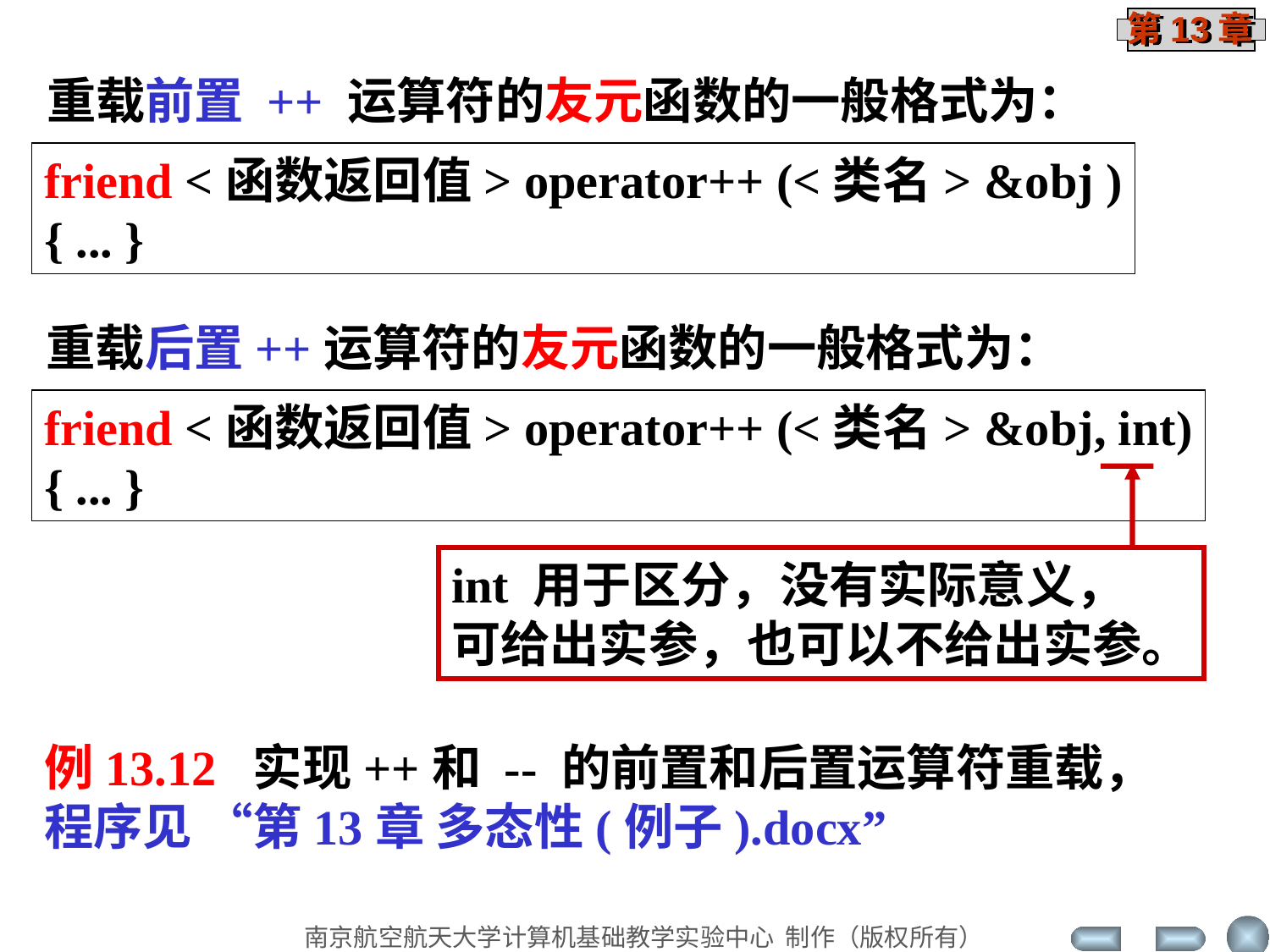

重载前置 ++ 运算符的友元函数的一般格式为：
friend <函数返回值> operator++ (<类名> &obj )
{ ... }
重载后置++运算符的友元函数的一般格式为：
friend <函数返回值> operator++ (<类名> &obj, int)
{ ... }

int 用于区分，没有实际意义，
可给出实参，也可以不给出实参。
例13.12  实现++和 -- 的前置和后置运算符重载，
程序见 “第13章 多态性(例子).docx”